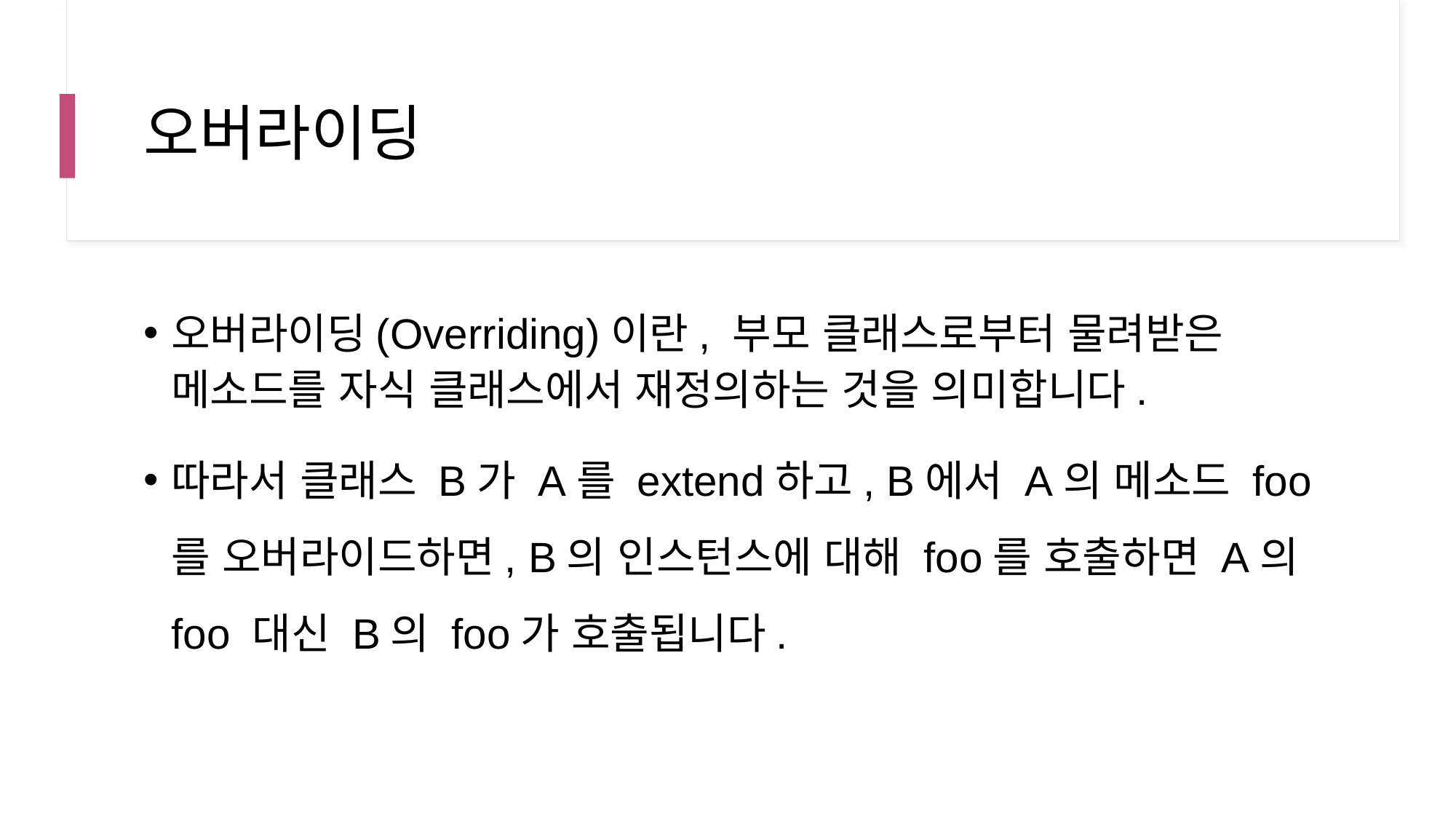

# 오버라이딩
오버라이딩(Overriding)이란, 부모 클래스로부터 물려받은 메소드를 자식 클래스에서 재정의하는 것을 의미합니다.
따라서 클래스 B가 A를 extend하고, B에서 A의 메소드 foo를 오버라이드하면, B의 인스턴스에 대해 foo를 호출하면 A의 foo 대신 B의 foo가 호출됩니다.